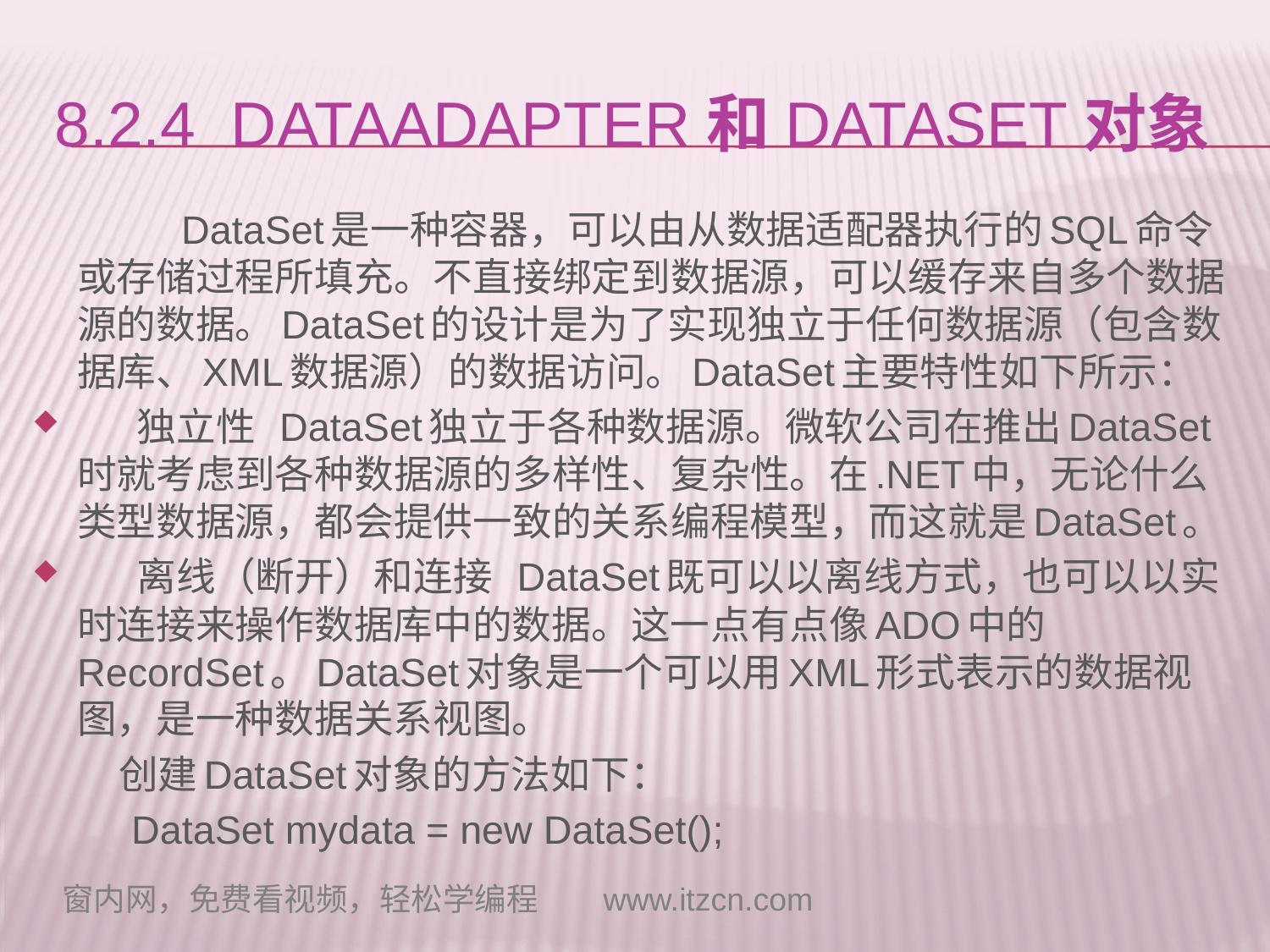

# 8.2.4  DataAdapter和DataSet对象
              DataSet是一种容器，可以由从数据适配器执行的SQL命令或存储过程所填充。不直接绑定到数据源，可以缓存来自多个数据源的数据。DataSet的设计是为了实现独立于任何数据源（包含数据库、XML数据源）的数据访问。DataSet主要特性如下所示：
      独立性  DataSet独立于各种数据源。微软公司在推出DataSet时就考虑到各种数据源的多样性、复杂性。在.NET中，无论什么类型数据源，都会提供一致的关系编程模型，而这就是DataSet。
      离线（断开）和连接  DataSet既可以以离线方式，也可以以实时连接来操作数据库中的数据。这一点有点像ADO中的RecordSet。DataSet对象是一个可以用XML形式表示的数据视图，是一种数据关系视图。
         创建DataSet对象的方法如下：
         DataSet mydata = new DataSet();